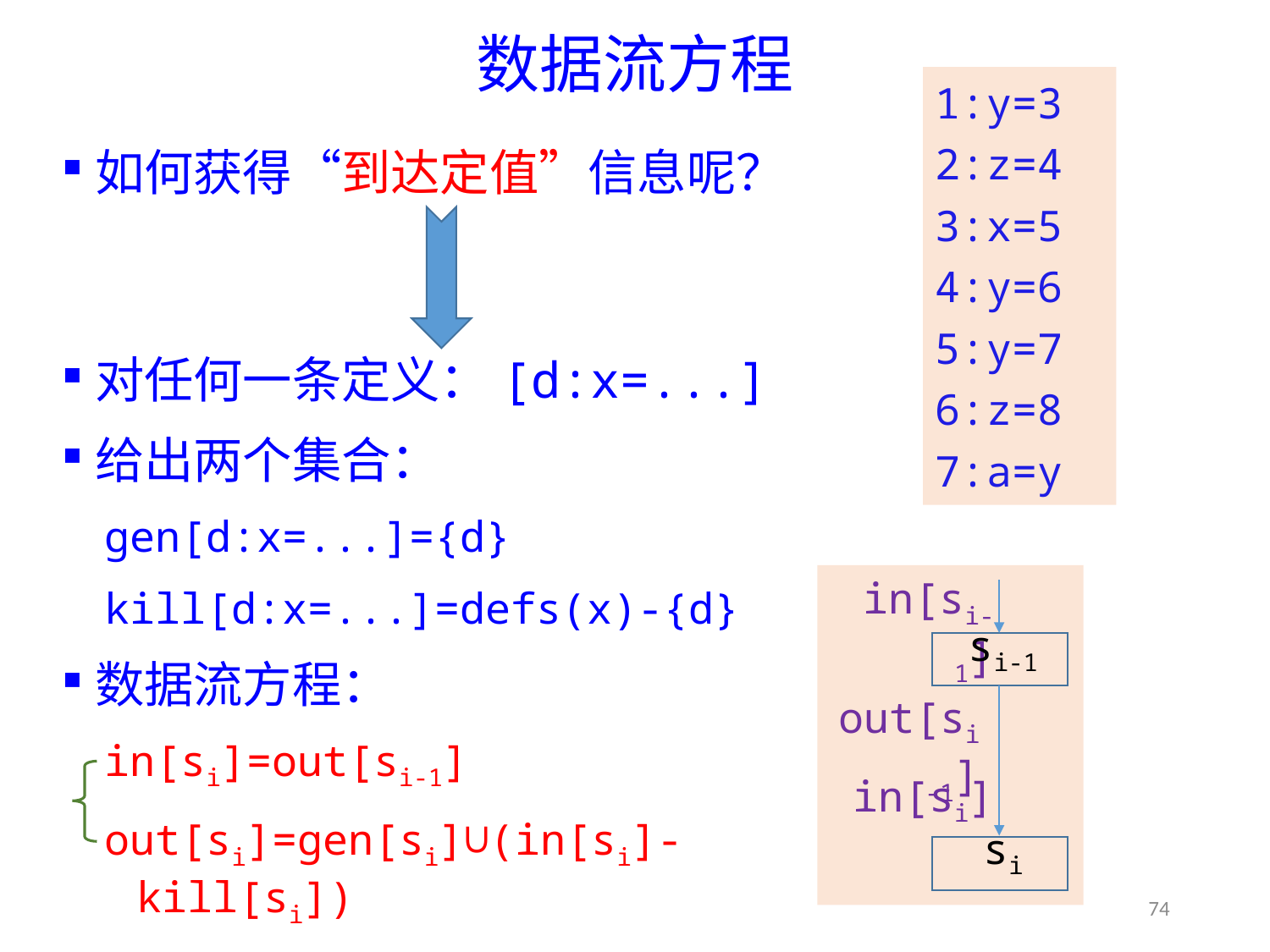

# 数据流方程
1:y=3
2:z=4
3:x=5
4:y=6
5:y=7
6:z=8
7:a=y
如何获得“到达定值”信息呢？
对任何一条定义：[d:x=...]
给出两个集合：
gen[d:x=...]={d}
kill[d:x=...]=defs(x)-{d}
数据流方程：
in[si]=out[si-1]
out[si]=gen[si]∪(in[si]-kill[si])

in[si-1]

out[si-1]
in[si]
si-1
si

74